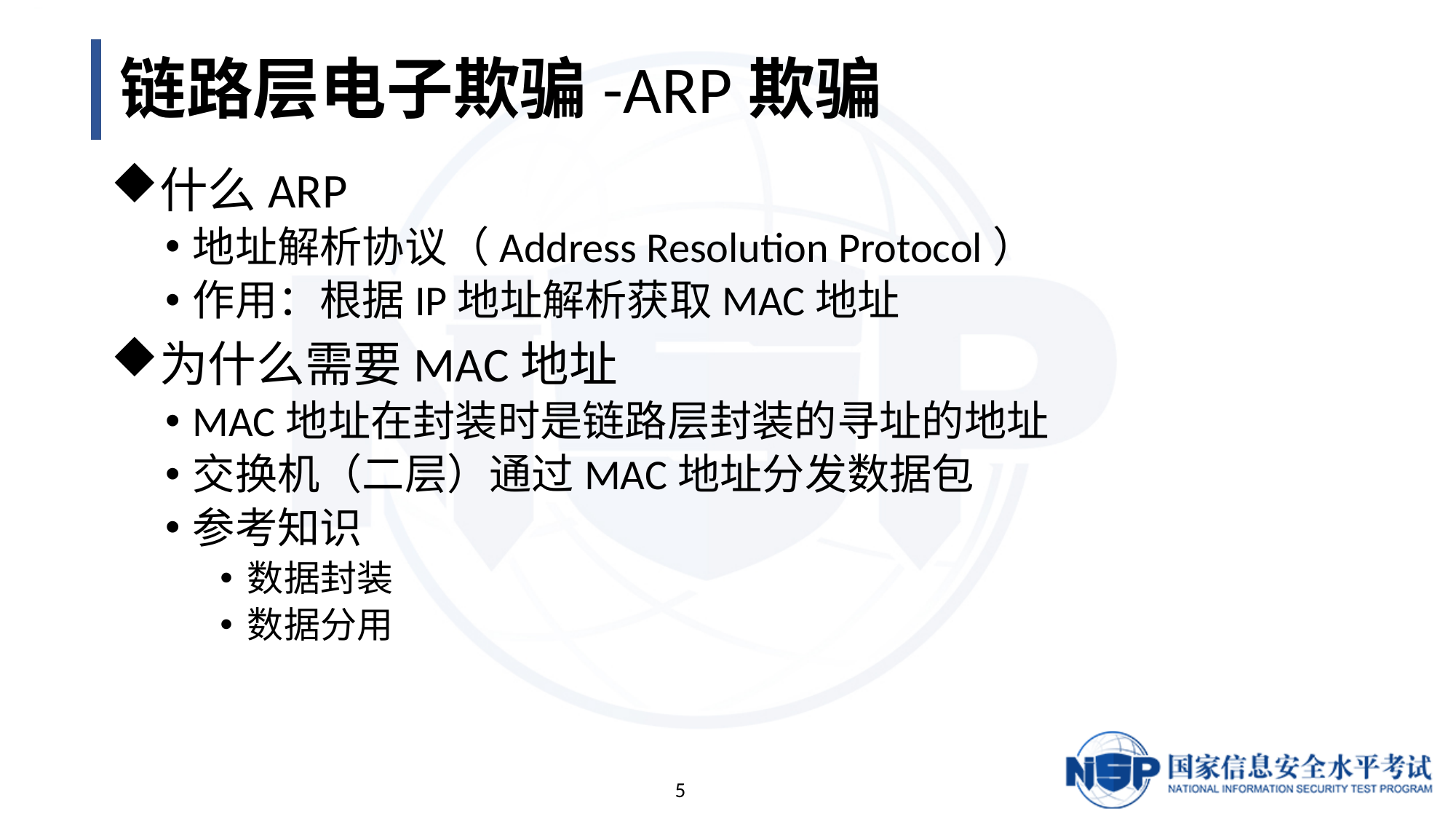

# 链路层电子欺骗-ARP欺骗
什么ARP
地址解析协议（Address Resolution Protocol）
作用：根据IP地址解析获取MAC地址
为什么需要MAC地址
MAC地址在封装时是链路层封装的寻址的地址
交换机（二层）通过MAC地址分发数据包
参考知识
数据封装
数据分用